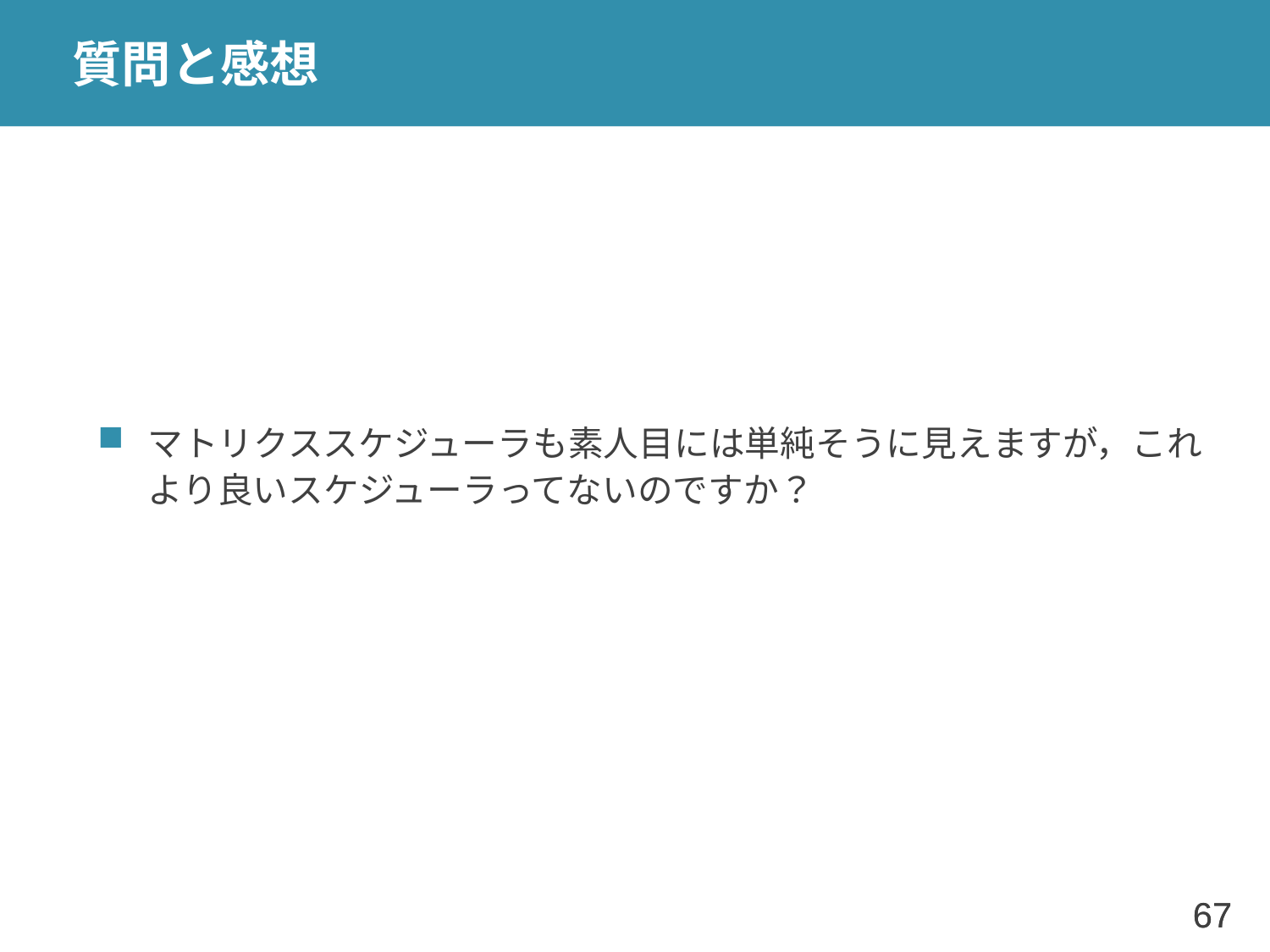

# 質問と感想
マトリクススケジューラも素人目には単純そうに見えますが，これより良いスケジューラってないのですか？